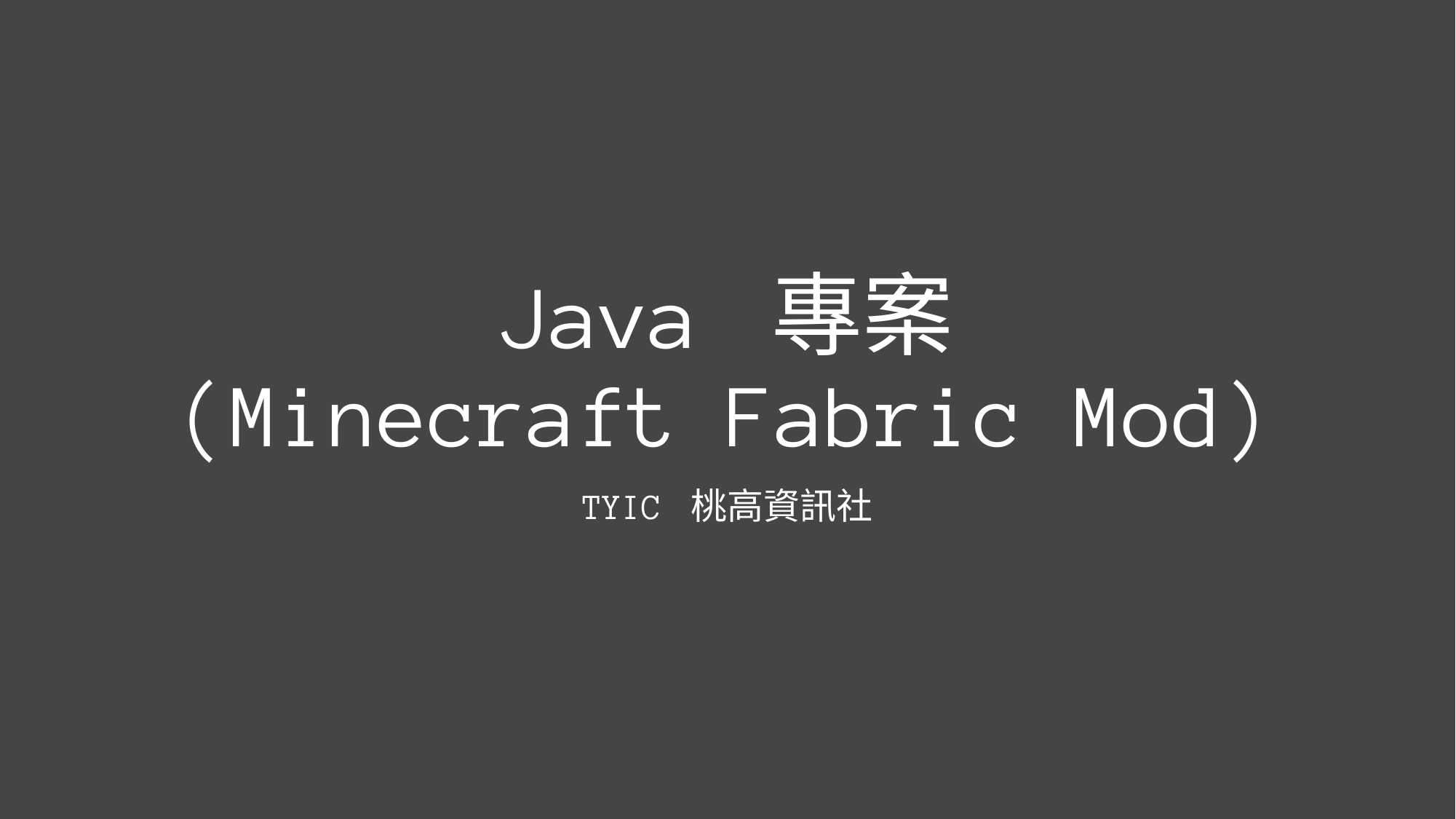

# Java 專案 (Minecraft Fabric Mod)
TYIC 桃高資訊社